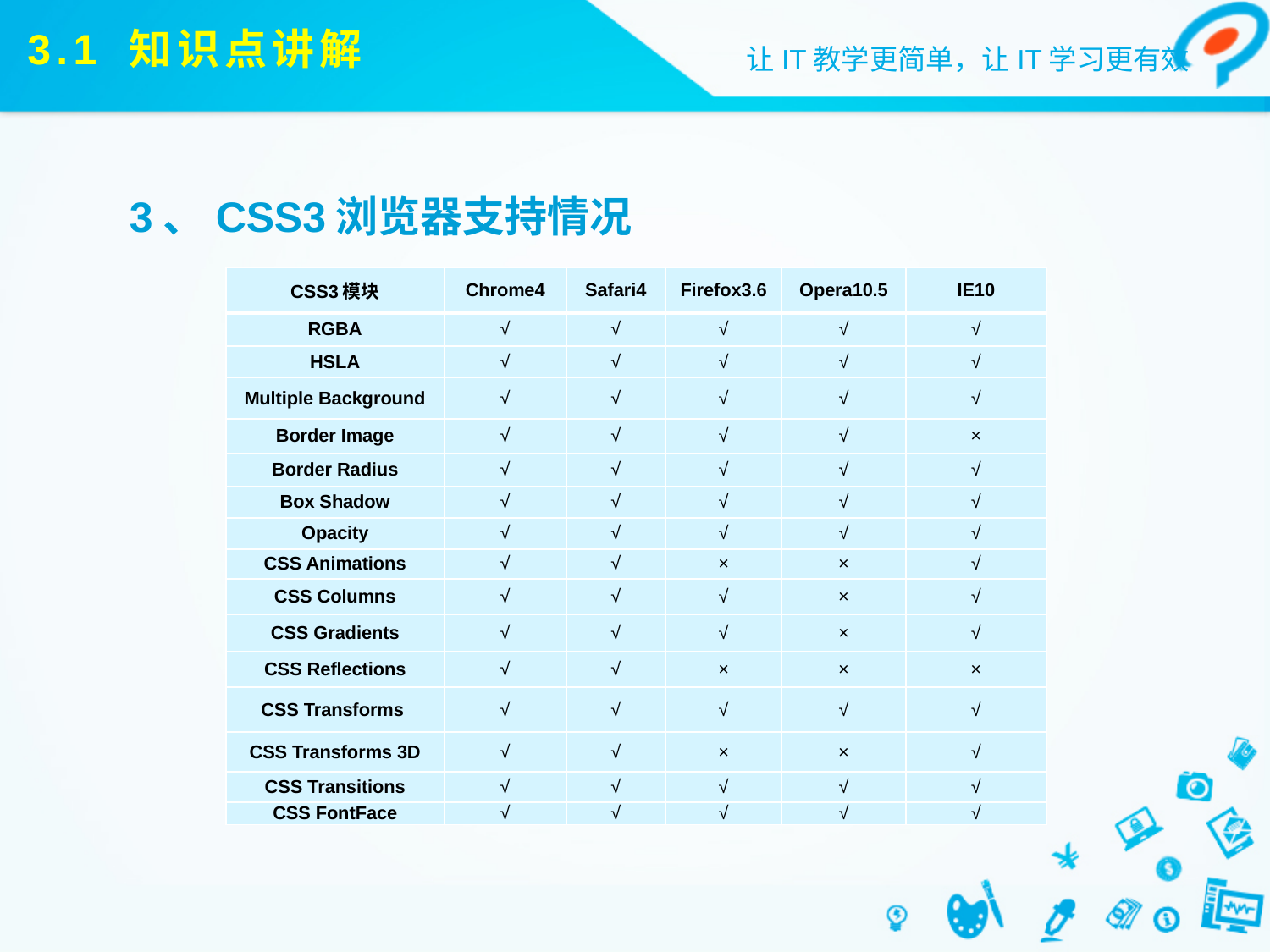

# 3.1 知识点讲解
3、CSS3浏览器支持情况
| CSS3模块 | Chrome4 | Safari4 | Firefox3.6 | Opera10.5 | IE10 |
| --- | --- | --- | --- | --- | --- |
| RGBA | √ | √ | √ | √ | √ |
| HSLA | √ | √ | √ | √ | √ |
| Multiple Background | √ | √ | √ | √ | √ |
| Border Image | √ | √ | √ | √ | × |
| Border Radius | √ | √ | √ | √ | √ |
| Box Shadow | √ | √ | √ | √ | √ |
| Opacity | √ | √ | √ | √ | √ |
| CSS Animations | √ | √ | × | × | √ |
| CSS Columns | √ | √ | √ | × | √ |
| CSS Gradients | √ | √ | √ | × | √ |
| CSS Reflections | √ | √ | × | × | × |
| CSS Transforms | √ | √ | √ | √ | √ |
| CSS Transforms 3D | √ | √ | × | × | √ |
| CSS Transitions | √ | √ | √ | √ | √ |
| CSS FontFace | √ | √ | √ | √ | √ |